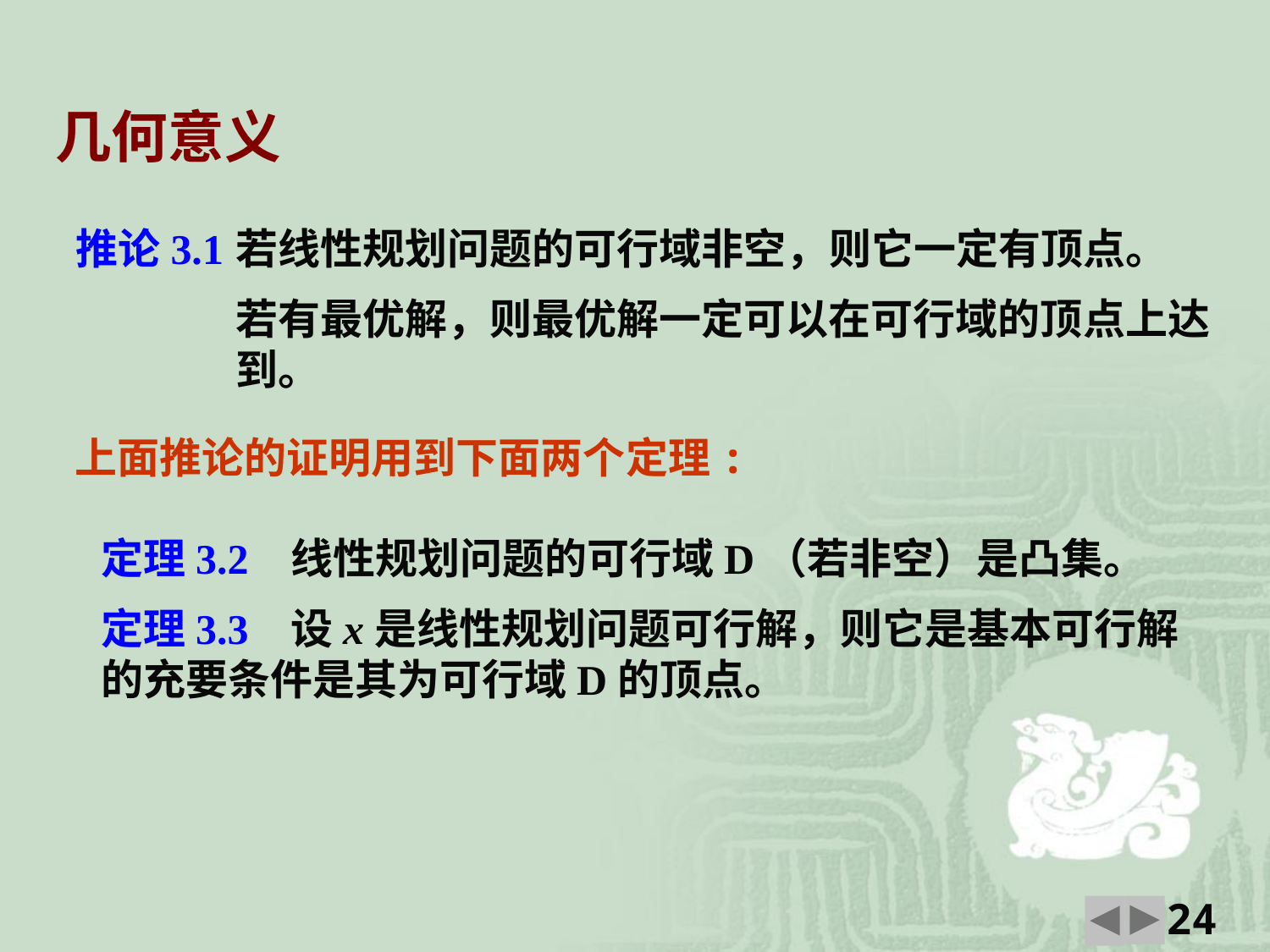

几何意义
推论3.1
若线性规划问题的可行域非空，则它一定有顶点。
若有最优解，则最优解一定可以在可行域的顶点上达到。
上面推论的证明用到下面两个定理:
定理3.2   线性规划问题的可行域D（若非空）是凸集。
定理3.3   设x是线性规划问题可行解，则它是基本可行解 的充要条件是其为可行域D的顶点。

24